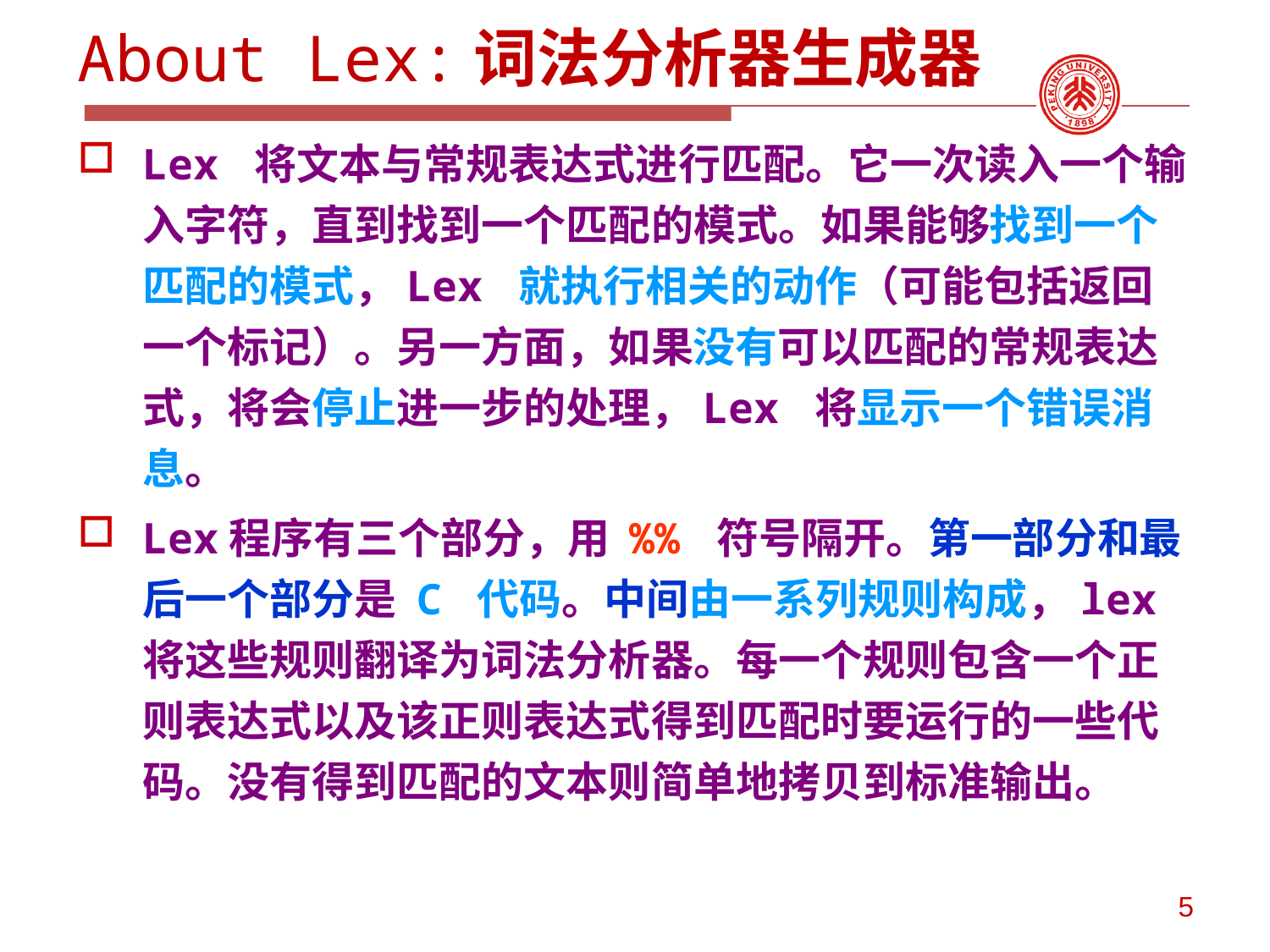

# About Lex:词法分析器生成器
Lex 将文本与常规表达式进行匹配。它一次读入一个输入字符，直到找到一个匹配的模式。如果能够找到一个匹配的模式，Lex 就执行相关的动作（可能包括返回一个标记）。另一方面，如果没有可以匹配的常规表达式，将会停止进一步的处理，Lex 将显示一个错误消息。
Lex程序有三个部分，用 %% 符号隔开。第一部分和最后一个部分是 C 代码。中间由一系列规则构成，lex 将这些规则翻译为词法分析器。每一个规则包含一个正则表达式以及该正则表达式得到匹配时要运行的一些代码。没有得到匹配的文本则简单地拷贝到标准输出。

5